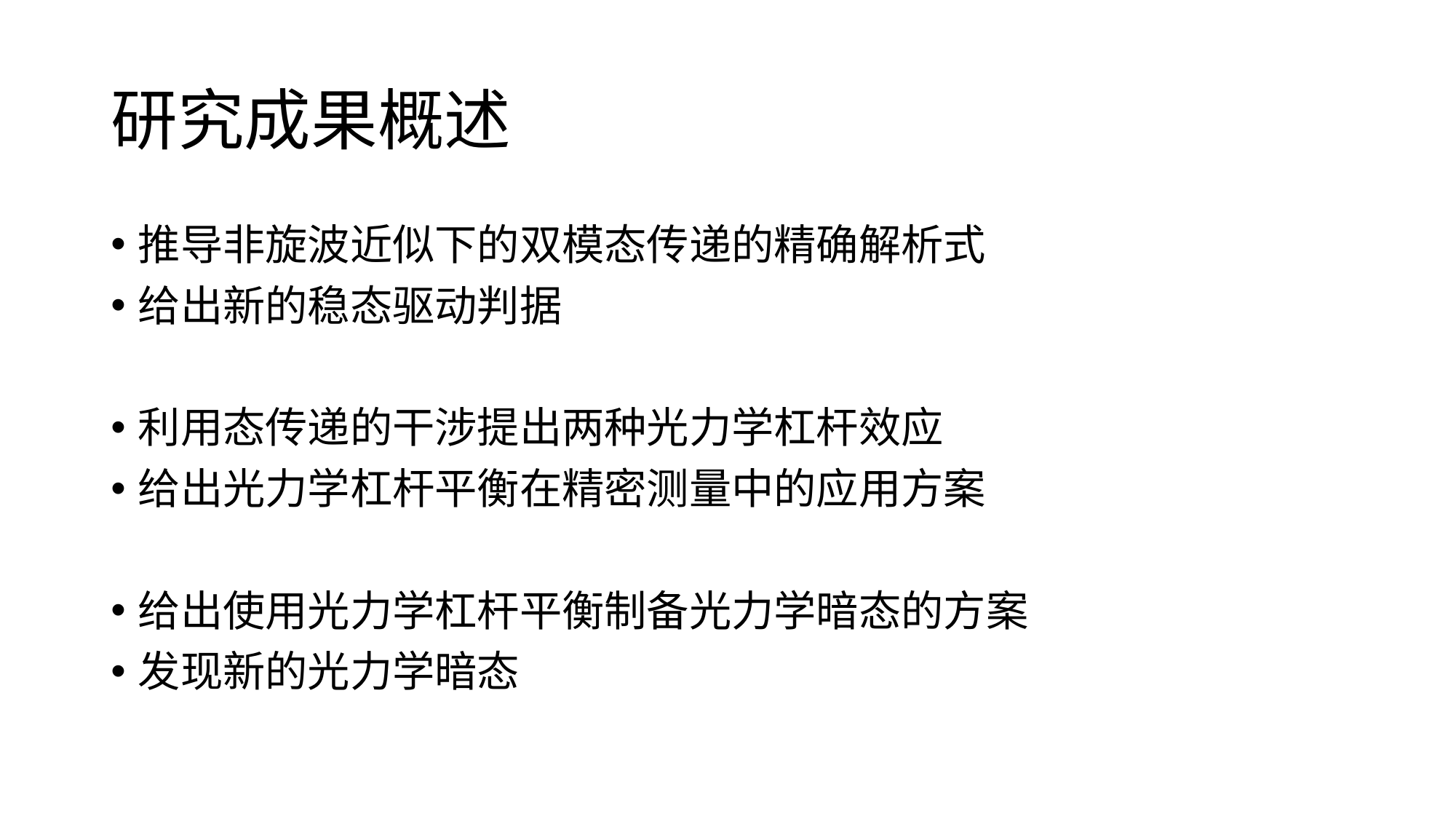

# 研究成果概述
推导非旋波近似下的双模态传递的精确解析式
给出新的稳态驱动判据

利用态传递的干涉提出两种光力学杠杆效应
给出光力学杠杆平衡在精密测量中的应用方案

给出使用光力学杠杆平衡制备光力学暗态的方案
发现新的光力学暗态